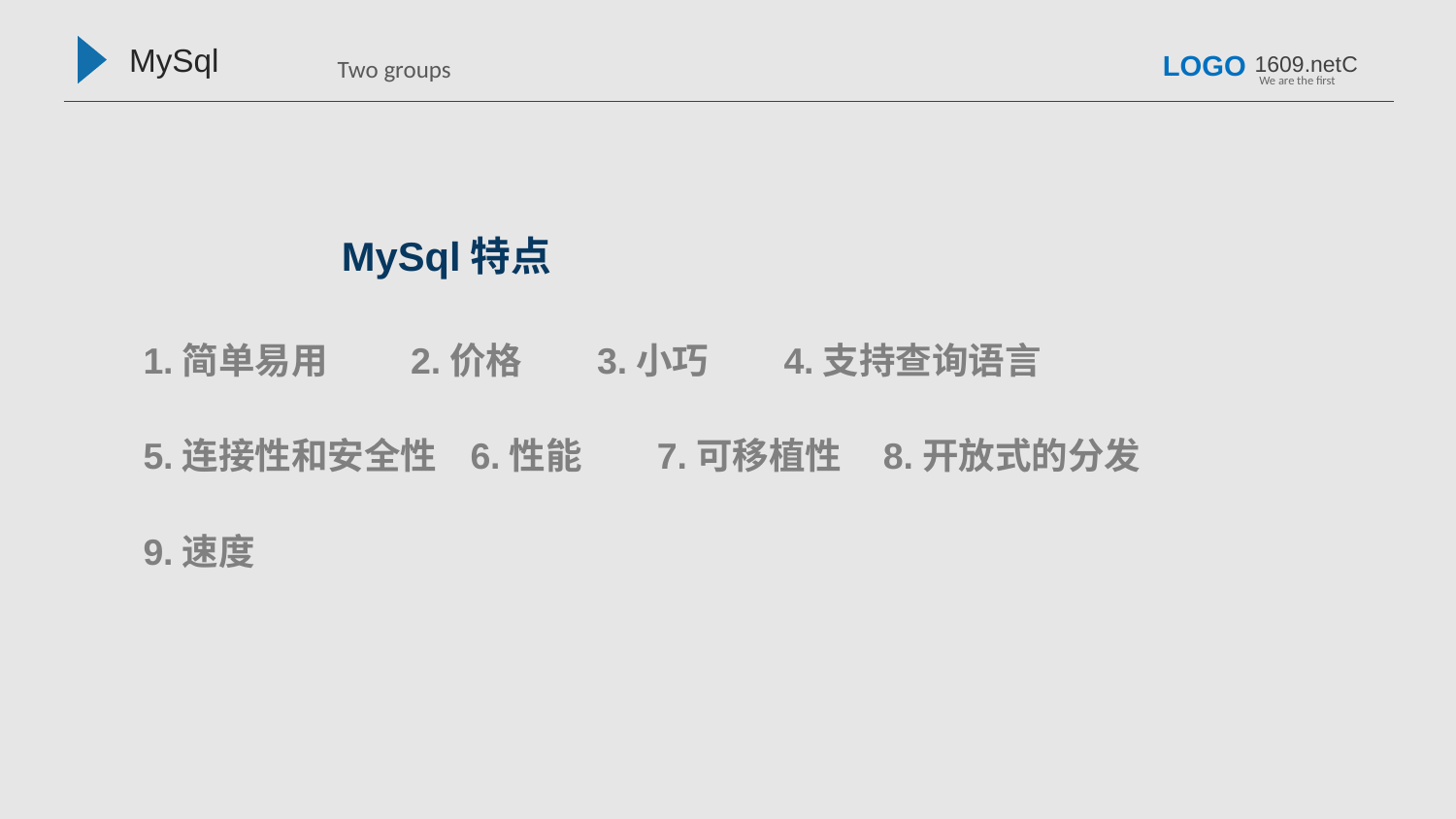

MySql
Two groups
LOGO
1609.netC
We are the first

MySql特点
1.简单易用         2.价格        3.小巧        4.支持查询语言

5.连接性和安全性   6.性能        7.可移植性    8.开放式的分发

9.速度